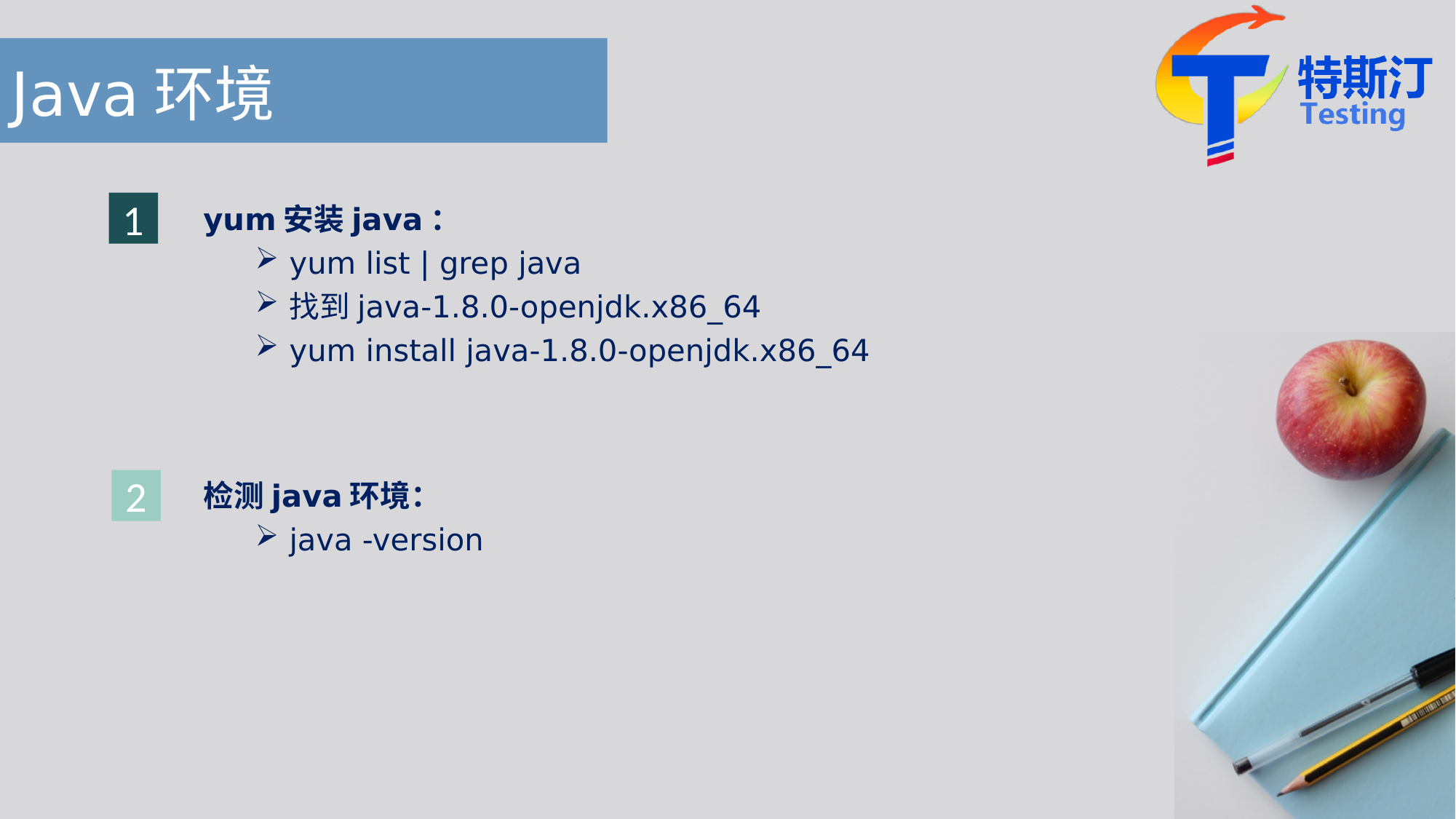

# Java环境
yum安装java：
yum list | grep java
找到java-1.8.0-openjdk.x86_64
yum install java-1.8.0-openjdk.x86_64
1
检测java环境：
java -version
2